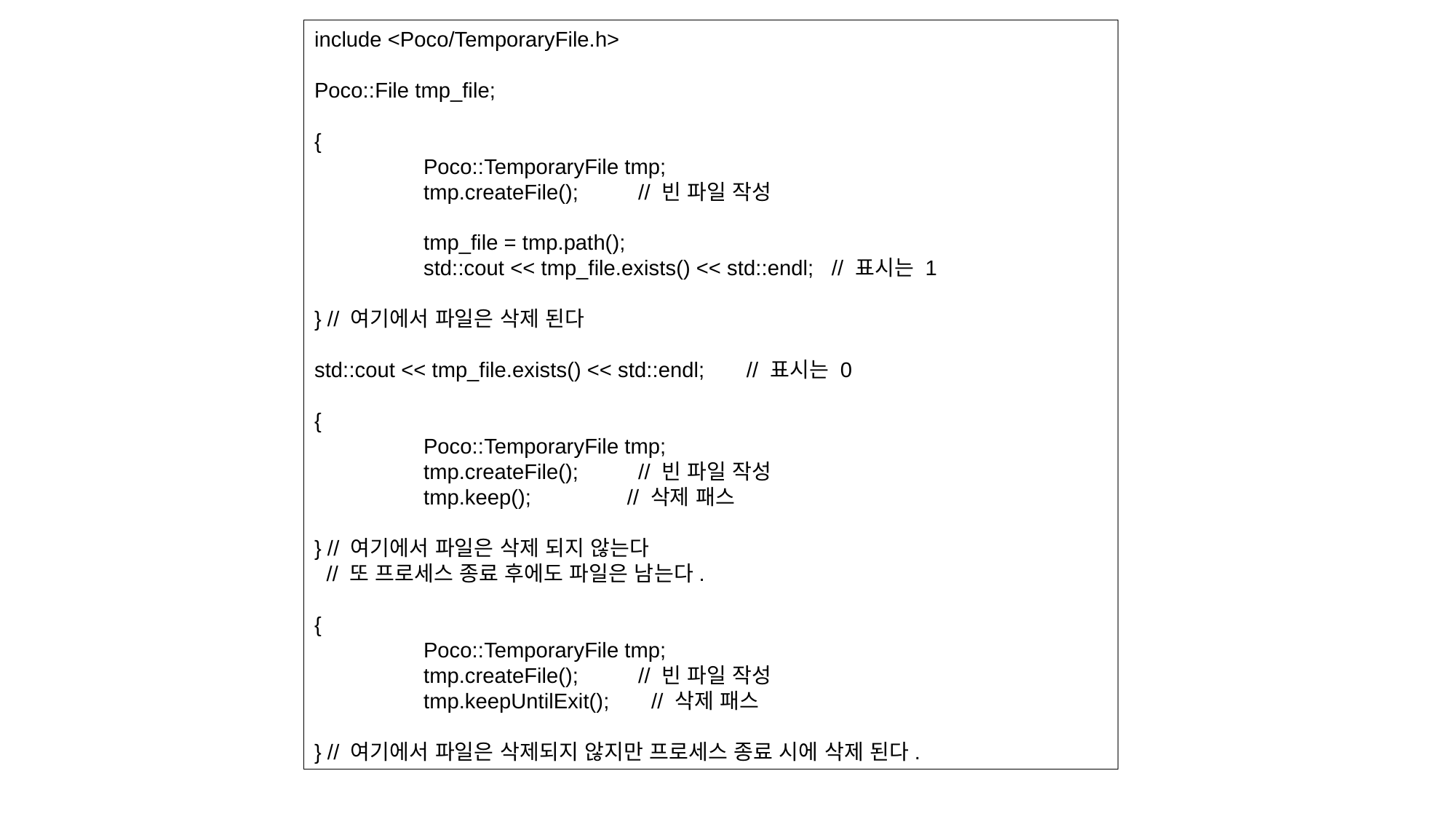

include <Poco/TemporaryFile.h>

Poco::File tmp_file;

{
	Poco::TemporaryFile tmp;
	tmp.createFile();          // 빈 파일 작성

	tmp_file = tmp.path();
	std::cout << tmp_file.exists() << std::endl;   // 표시는 1

} // 여기에서 파일은 삭제 된다

std::cout << tmp_file.exists() << std::endl;       // 표시는 0

{
	Poco::TemporaryFile tmp;
	tmp.createFile();          // 빈 파일 작성
	tmp.keep();                // 삭제 패스

} // 여기에서 파일은 삭제 되지 않는다
  // 또 프로세스 종료 후에도 파일은 남는다.

{
	Poco::TemporaryFile tmp;
	tmp.createFile();          // 빈 파일 작성
	tmp.keepUntilExit();       // 삭제 패스

} // 여기에서 파일은 삭제되지 않지만 프로세스 종료 시에 삭제 된다.